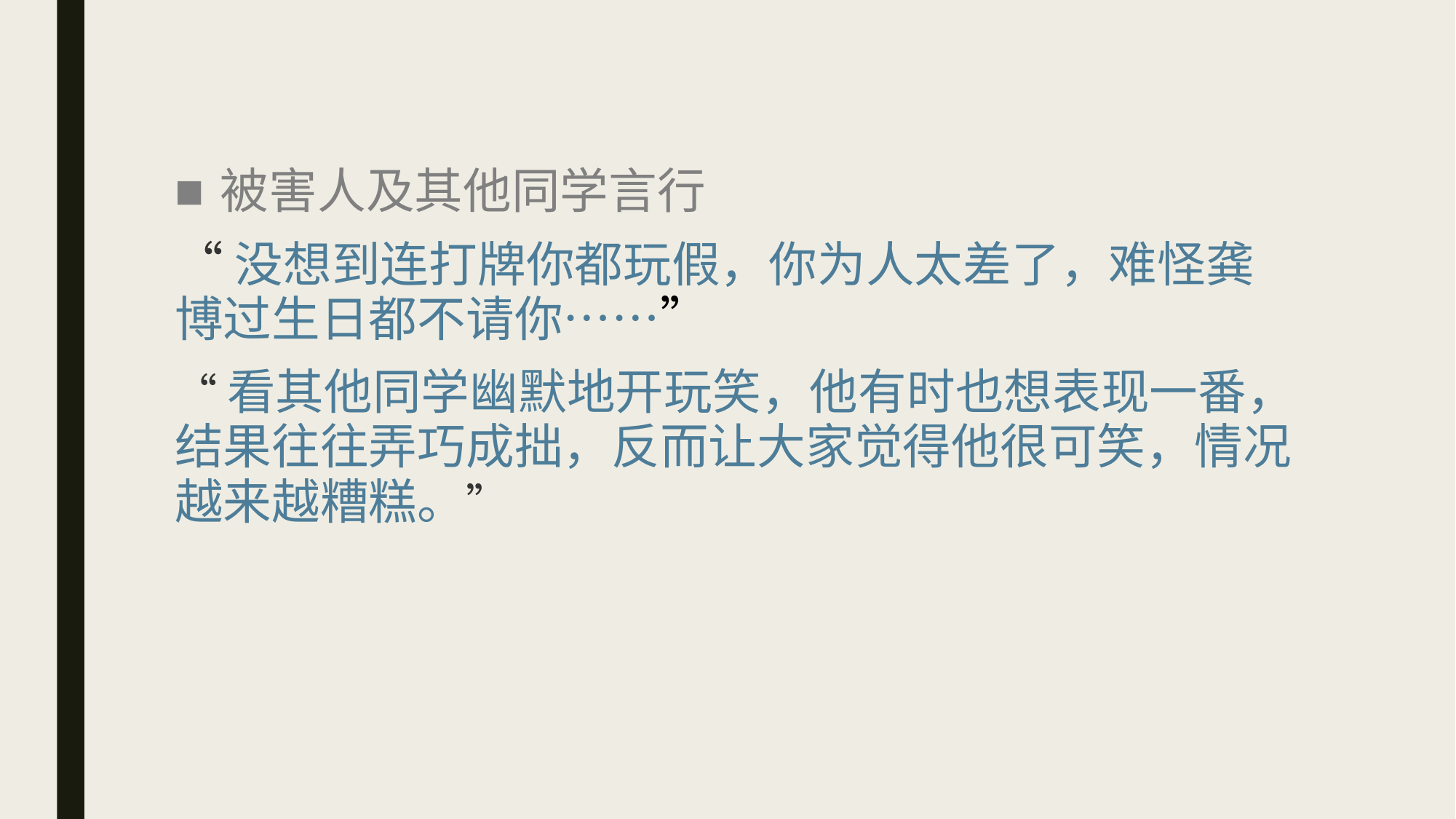

#
被害人及其他同学言行
“没想到连打牌你都玩假，你为人太差了，难怪龚博过生日都不请你……”
“看其他同学幽默地开玩笑，他有时也想表现一番，结果往往弄巧成拙，反而让大家觉得他很可笑，情况越来越糟糕。”